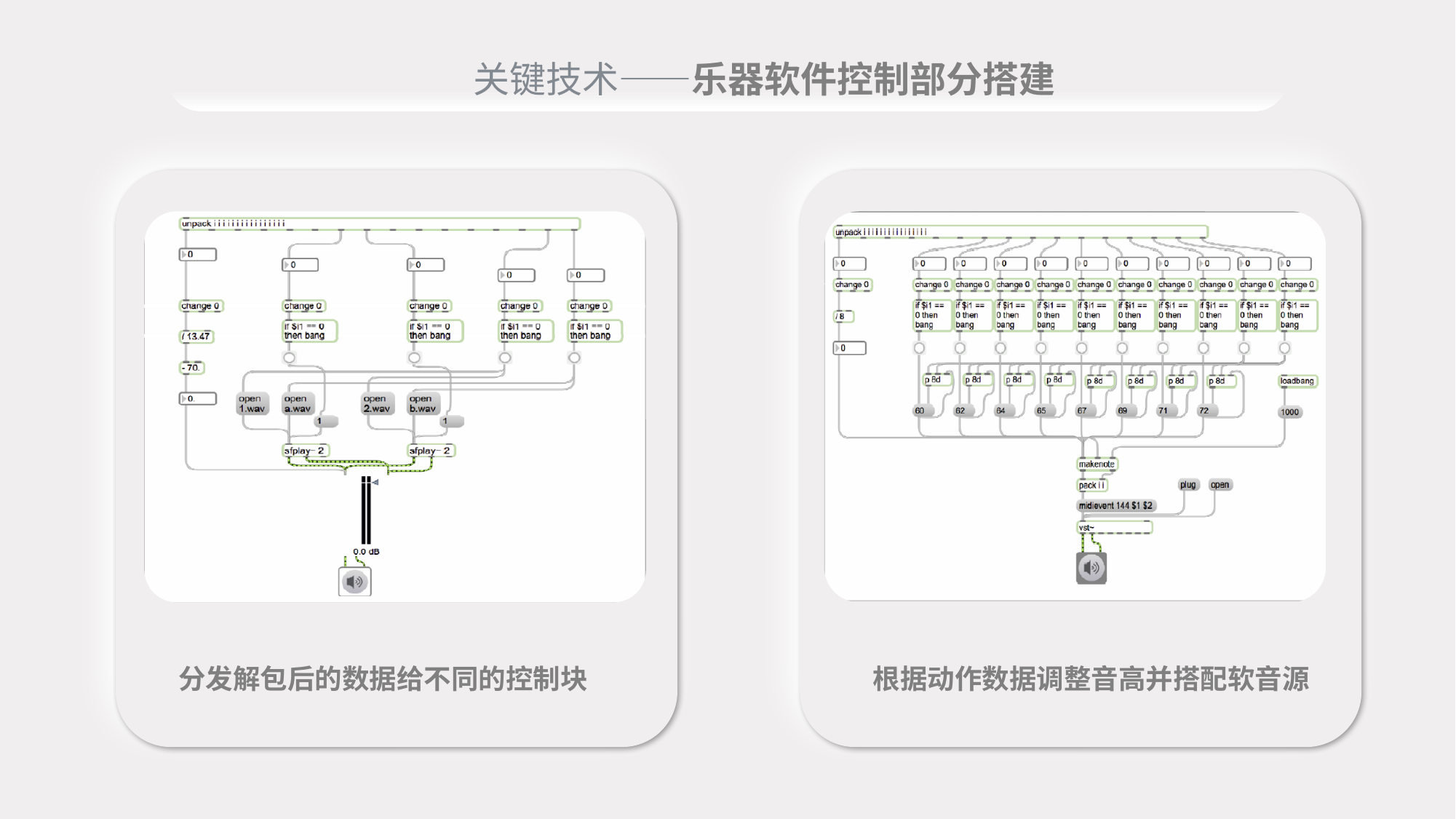

关键技术——乐器软件控制部分搭建

分发解包后的数据给不同的控制块
根据动作数据调整音高并搭配软音源